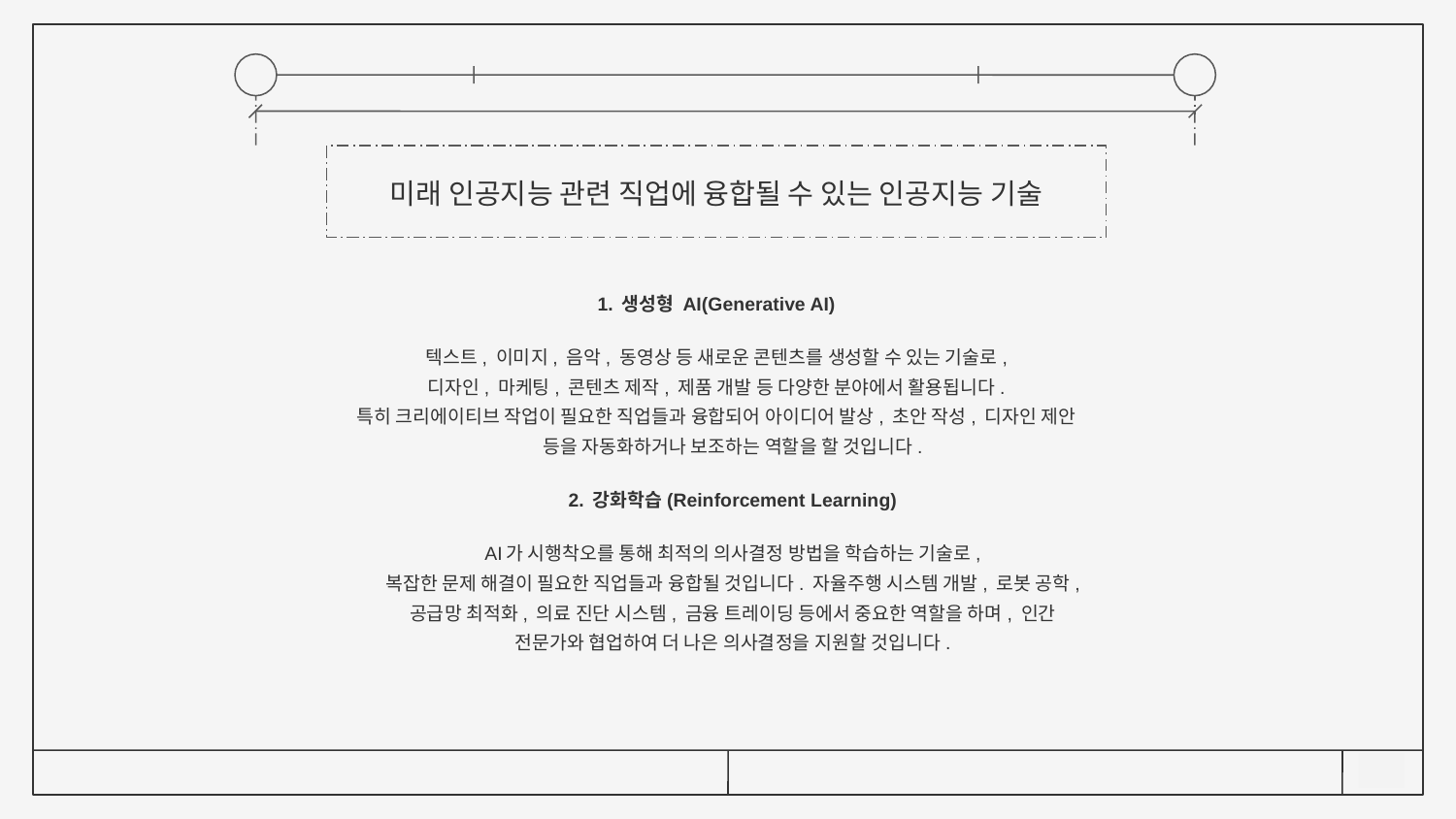

미래 인공지능 관련 직업에 융합될 수 있는 인공지능 기술
# 1. 생성형 AI(Generative AI)

텍스트, 이미지, 음악, 동영상 등 새로운 콘텐츠를 생성할 수 있는 기술로,
디자인, 마케팅, 콘텐츠 제작, 제품 개발 등 다양한 분야에서 활용됩니다.
특히 크리에이티브 작업이 필요한 직업들과 융합되어 아이디어 발상, 초안 작성, 디자인 제안 등을 자동화하거나 보조하는 역할을 할 것입니다.

2. 강화학습(Reinforcement Learning)

AI가 시행착오를 통해 최적의 의사결정 방법을 학습하는 기술로,
복잡한 문제 해결이 필요한 직업들과 융합될 것입니다. 자율주행 시스템 개발, 로봇 공학, 공급망 최적화, 의료 진단 시스템, 금융 트레이딩 등에서 중요한 역할을 하며, 인간 전문가와 협업하여 더 나은 의사결정을 지원할 것입니다.